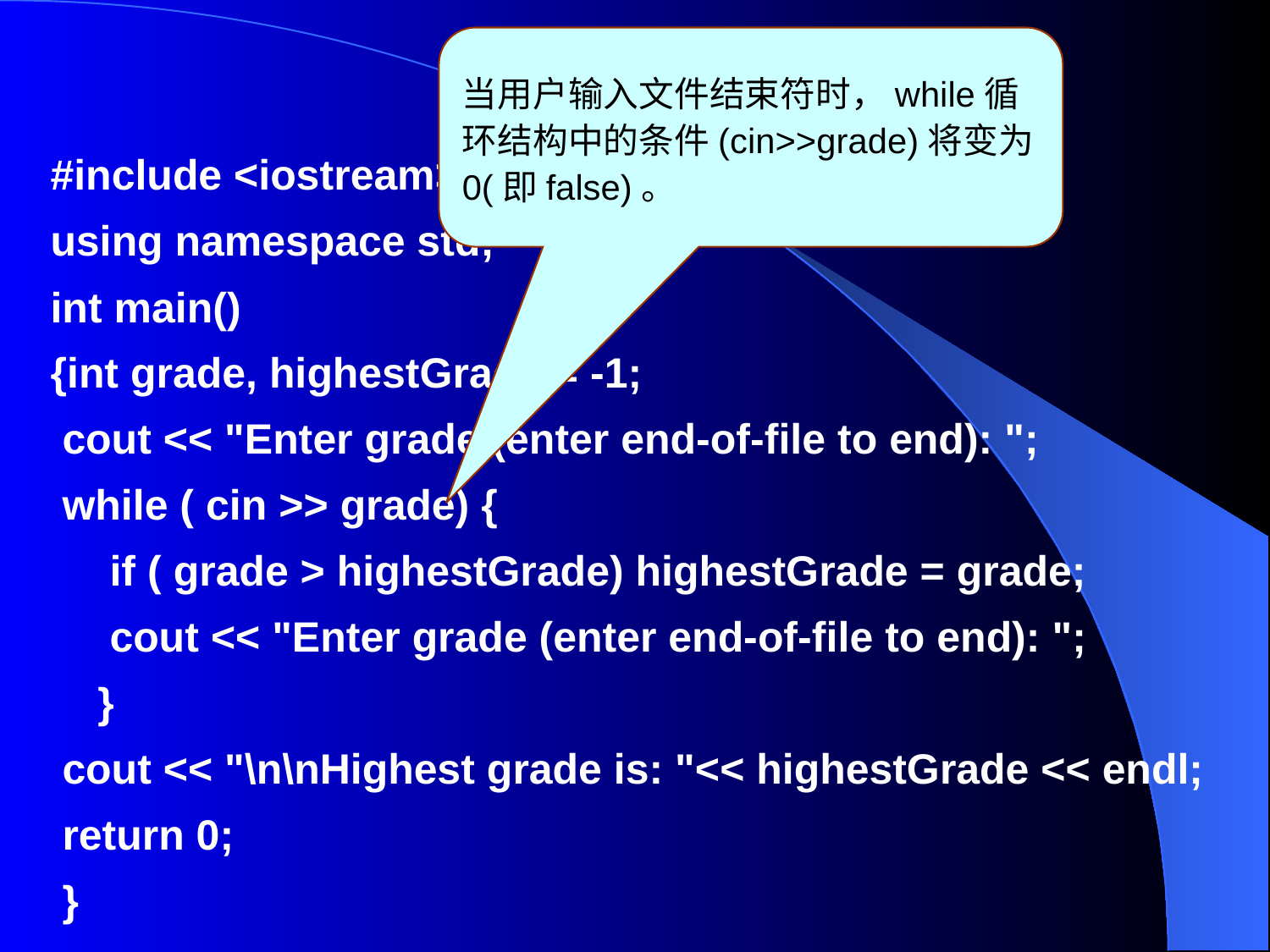

当用户输入文件结束符时，while循环结构中的条件(cin>>grade)将变为0(即false)。
#include <iostream>
using namespace std;
int main()
{int grade, highestGrade = -1;
 cout << "Enter grade (enter end-of-file to end): ";
 while ( cin >> grade) {
     if ( grade > highestGrade) highestGrade = grade;
     cout << "Enter grade (enter end-of-file to end): ";
    }
 cout << "\n\nHighest grade is: "<< highestGrade << endl;
 return 0;
 }